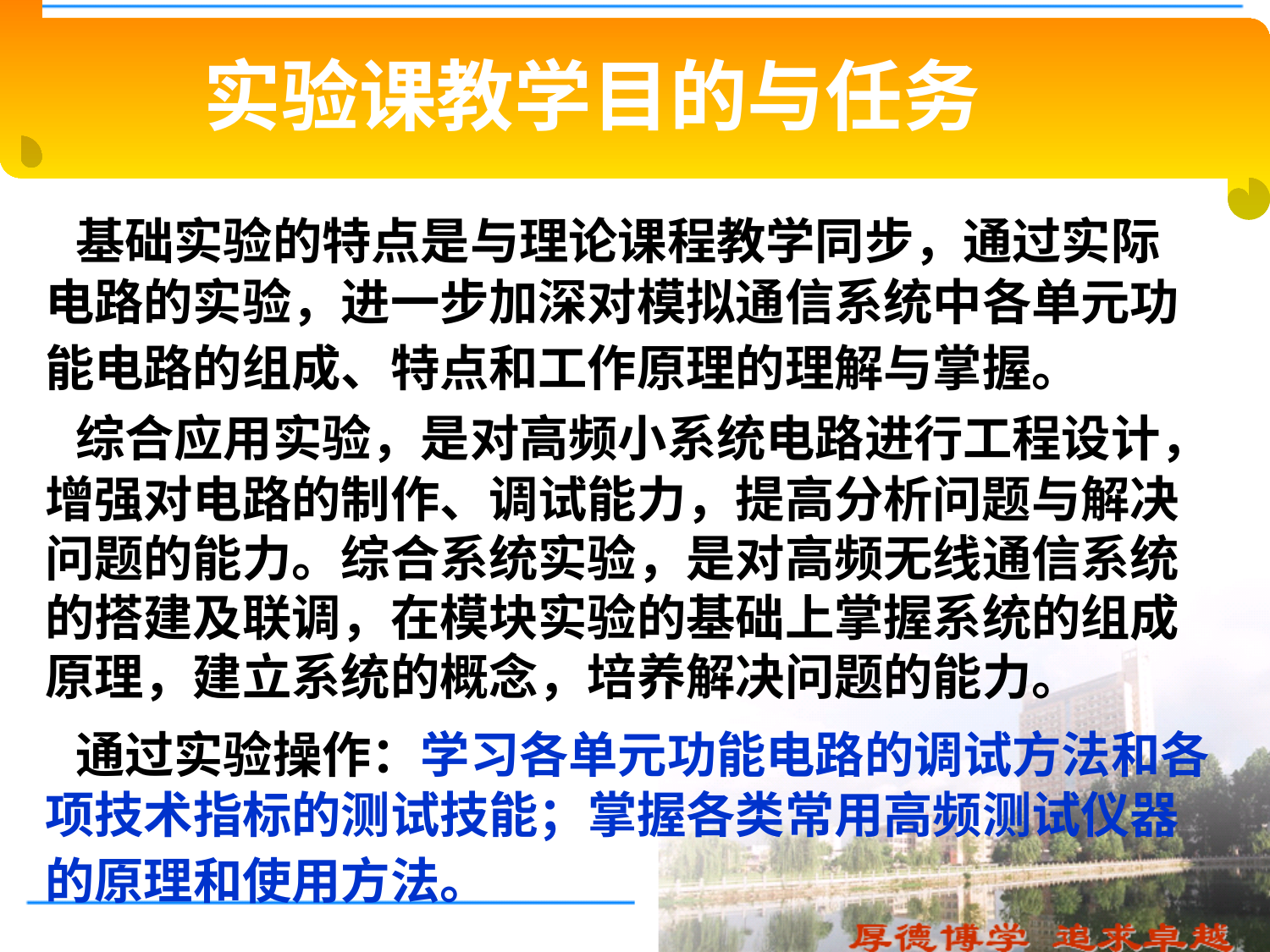

实验课教学目的与任务
     基础实验的特点是与理论课程教学同步，通过实际电路的实验，进一步加深对模拟通信系统中各单元功能电路的组成、特点和工作原理的理解与掌握。
     综合应用实验，是对高频小系统电路进行工程设计，增强对电路的制作、调试能力，提高分析问题与解决问题的能力。综合系统实验，是对高频无线通信系统的搭建及联调，在模块实验的基础上掌握系统的组成原理，建立系统的概念，培养解决问题的能力。
     通过实验操作：学习各单元功能电路的调试方法和各项技术指标的测试技能；掌握各类常用高频测试仪器的原理和使用方法。